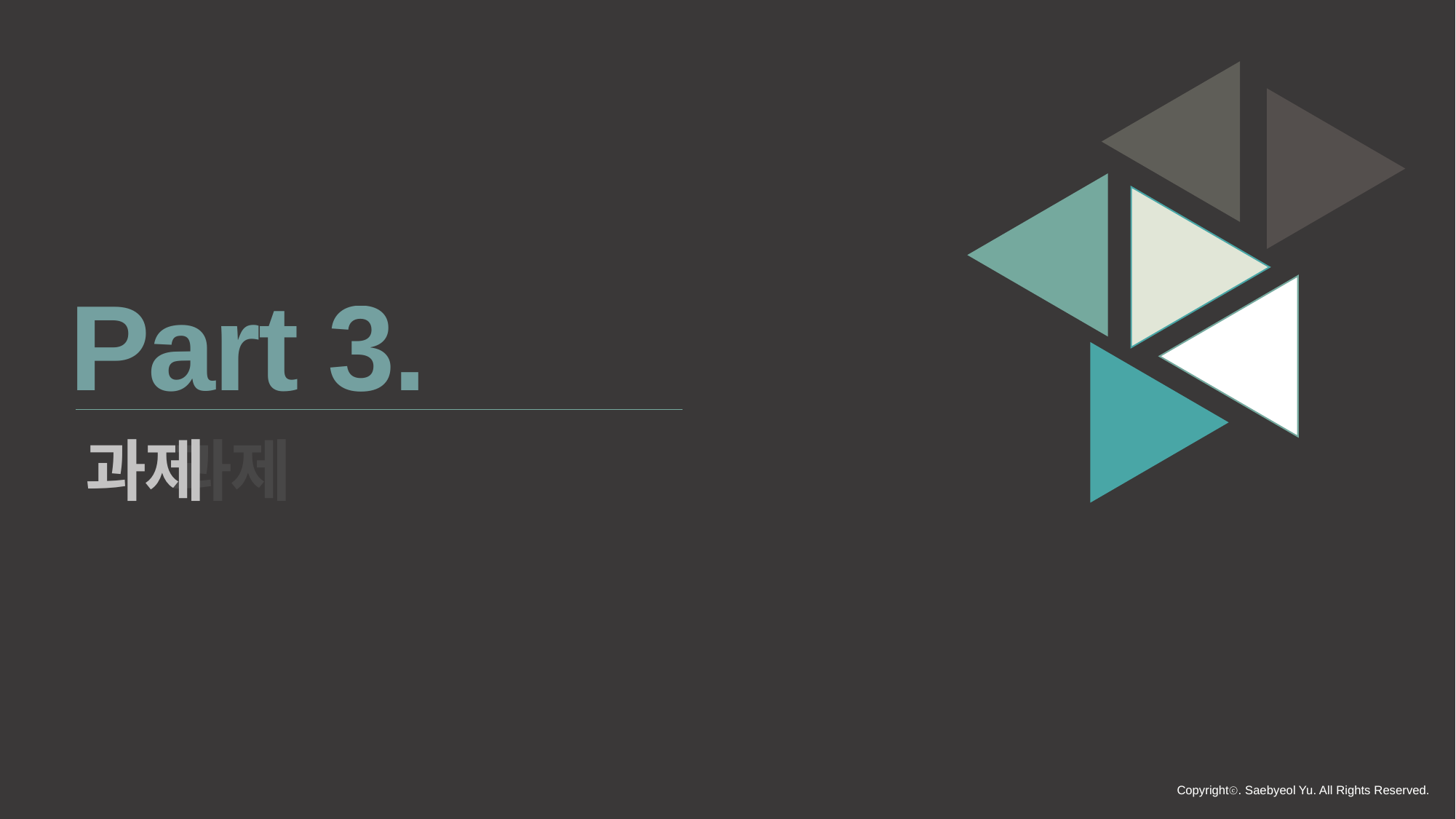

Part 3.
과제
과제
Copyrightⓒ. Saebyeol Yu. All Rights Reserved.